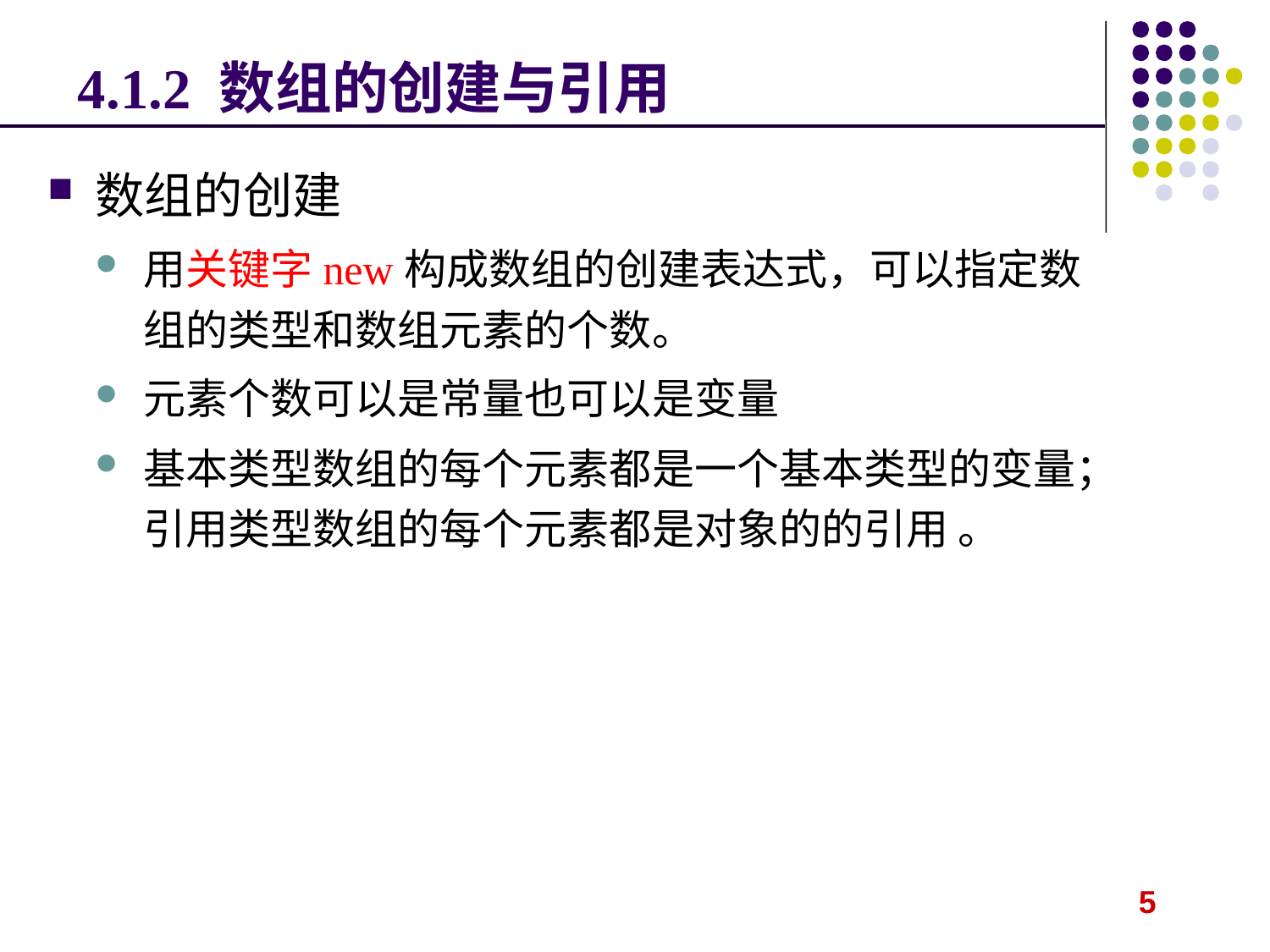

# 4.1.2 数组的创建与引用
数组的创建
用关键字new构成数组的创建表达式，可以指定数组的类型和数组元素的个数。
元素个数可以是常量也可以是变量
基本类型数组的每个元素都是一个基本类型的变量；引用类型数组的每个元素都是对象的的引用 。